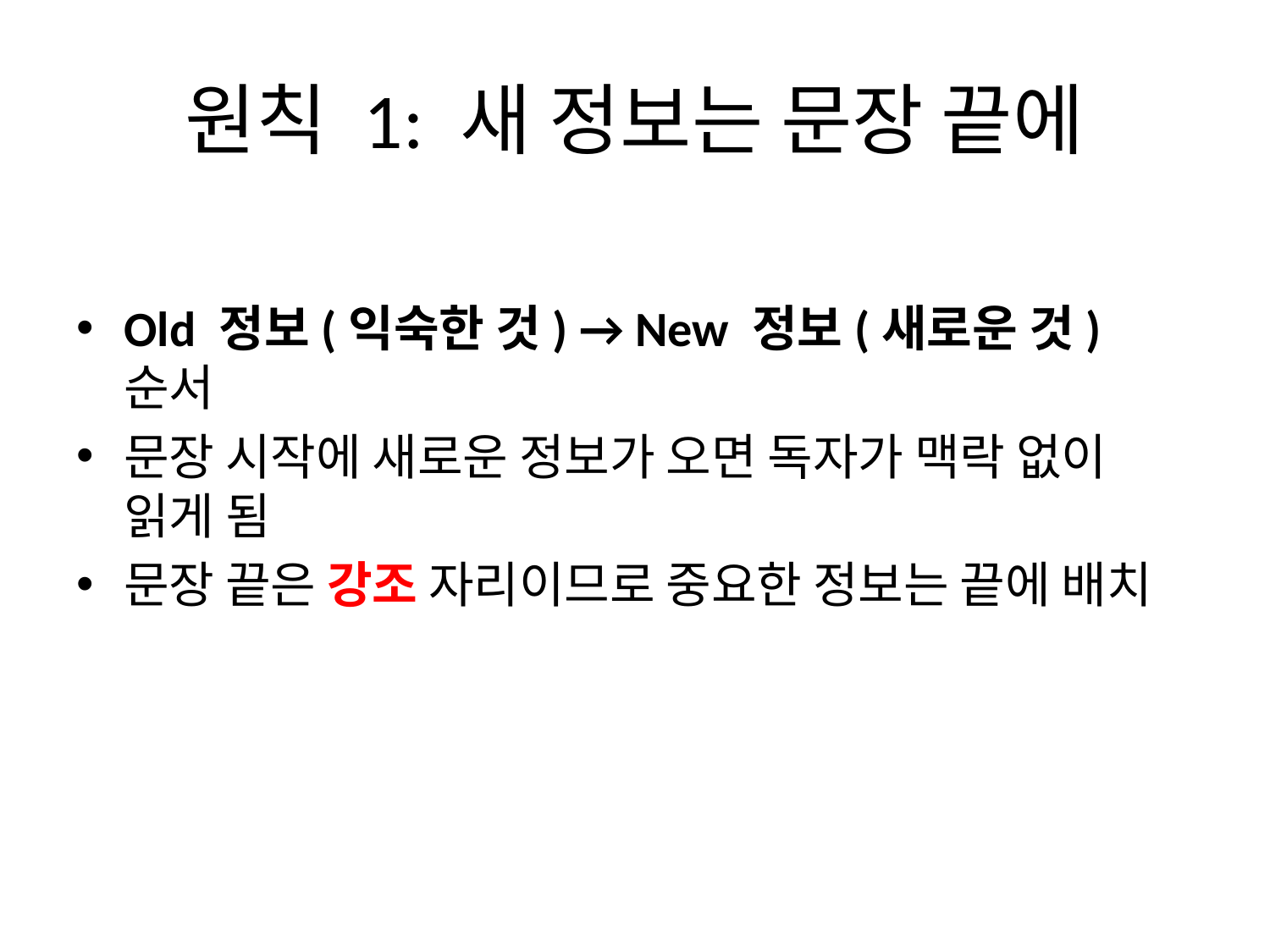

# 원칙 1: 새 정보는 문장 끝에

Old 정보(익숙한 것) → New 정보(새로운 것) 순서
문장 시작에 새로운 정보가 오면 독자가 맥락 없이 읽게 됨
문장 끝은 강조 자리이므로 중요한 정보는 끝에 배치